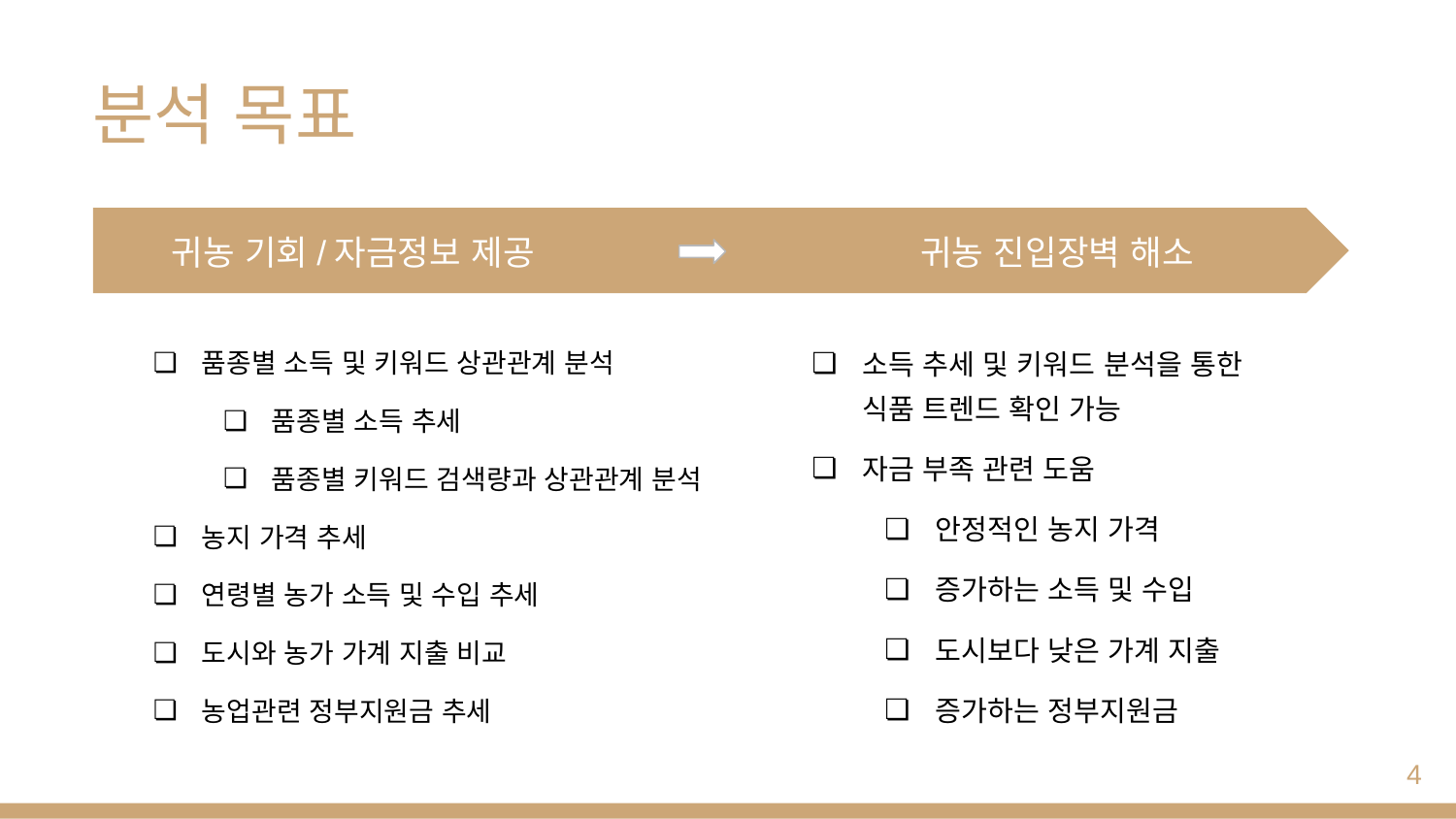

# 분석 목표

  귀농 기회/자금정보 제공		           	     귀농 진입장벽 해소

품종별 소득 및 키워드 상관관계 분석
품종별 소득 추세
품종별 키워드 검색량과 상관관계 분석
농지 가격 추세
연령별 농가 소득 및 수입 추세
도시와 농가 가계 지출 비교
농업관련 정부지원금 추세
소득 추세 및 키워드 분석을 통한 식품 트렌드 확인 가능
자금 부족 관련 도움
안정적인 농지 가격
증가하는 소득 및 수입
도시보다 낮은 가계 지출
증가하는 정부지원금
4